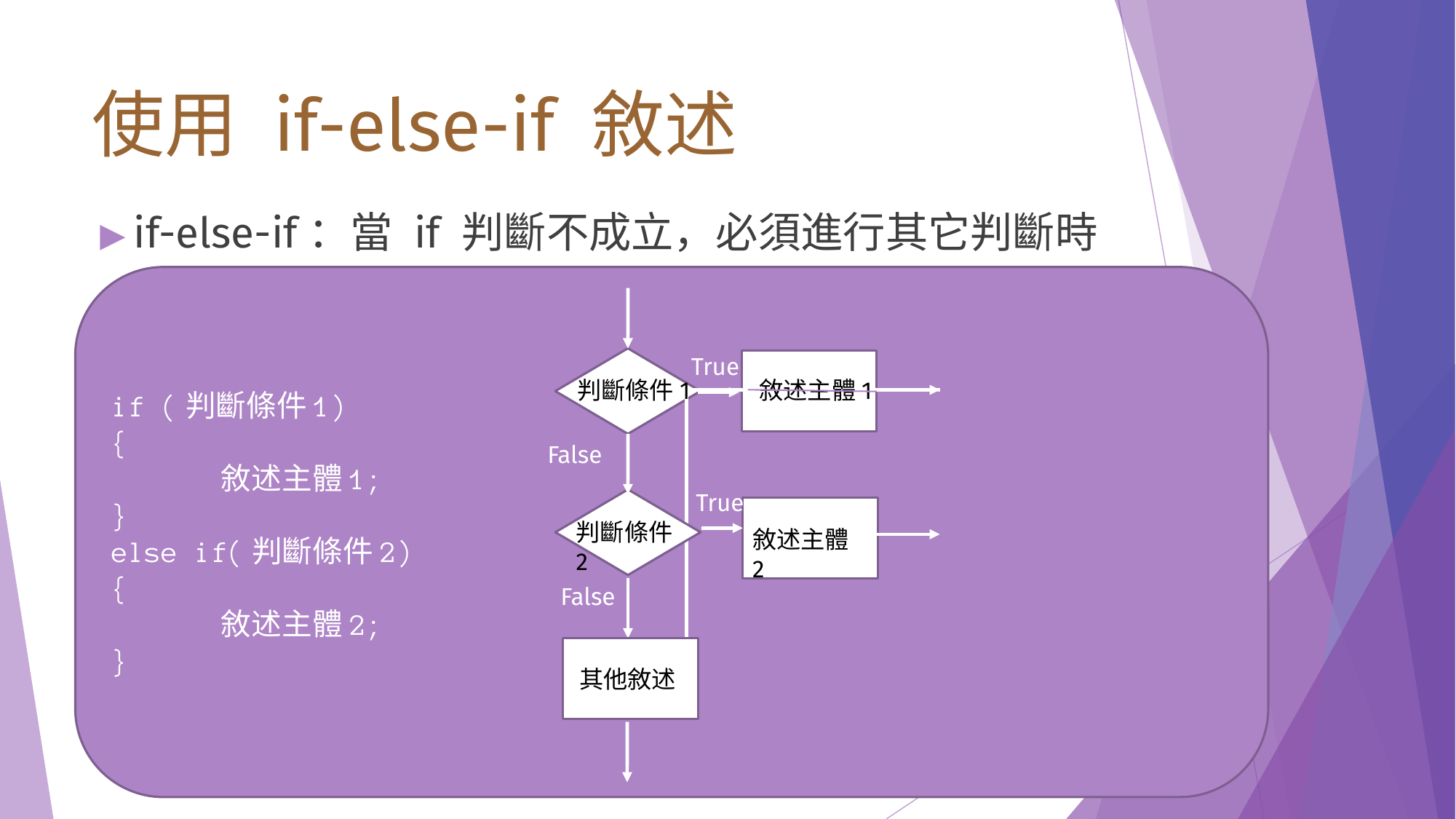

# 使⽤ if-else-if 敘述
if-else-if：當 if 判斷不成立，必須進⾏其它判斷時
if (判斷條件1)
{
	敘述主體1;
}
else if(判斷條件2)
{
	敘述主體2;
}
True
q04j

判斷條件1
敘述主體1
False
True
q04j

判斷條件2
敘述主體2
False

其他敘述